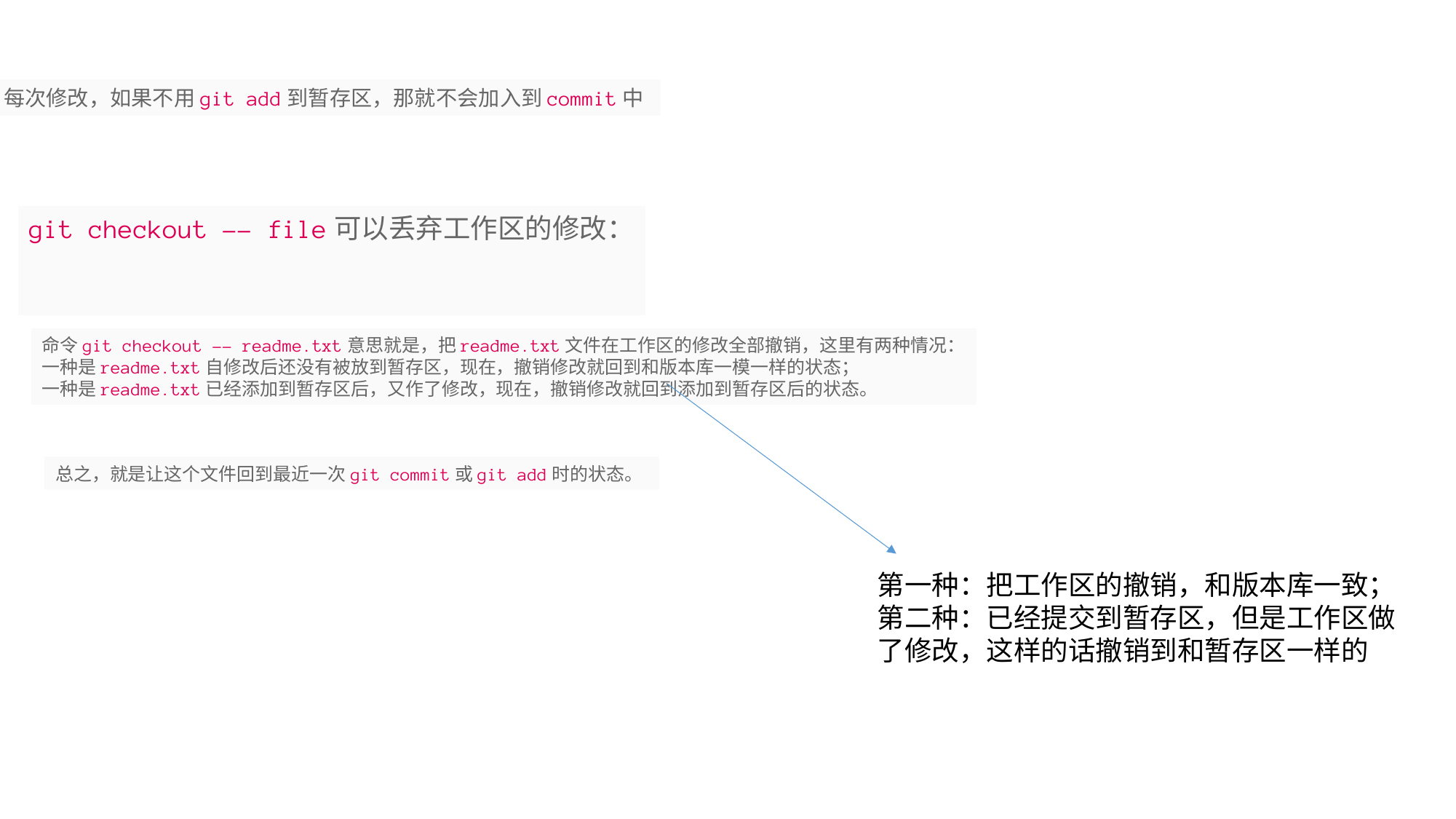

每次修改，如果不用git add到暂存区，那就不会加入到commit中
git checkout -- file可以丢弃工作区的修改：

命令git checkout -- readme.txt意思就是，把readme.txt文件在工作区的修改全部撤销，这里有两种情况：
一种是readme.txt自修改后还没有被放到暂存区，现在，撤销修改就回到和版本库一模一样的状态；
一种是readme.txt已经添加到暂存区后，又作了修改，现在，撤销修改就回到添加到暂存区后的状态。
总之，就是让这个文件回到最近一次git commit或git add时的状态。
第一种：把工作区的撤销，和版本库一致；
第二种：已经提交到暂存区，但是工作区做了修改，这样的话撤销到和暂存区一样的